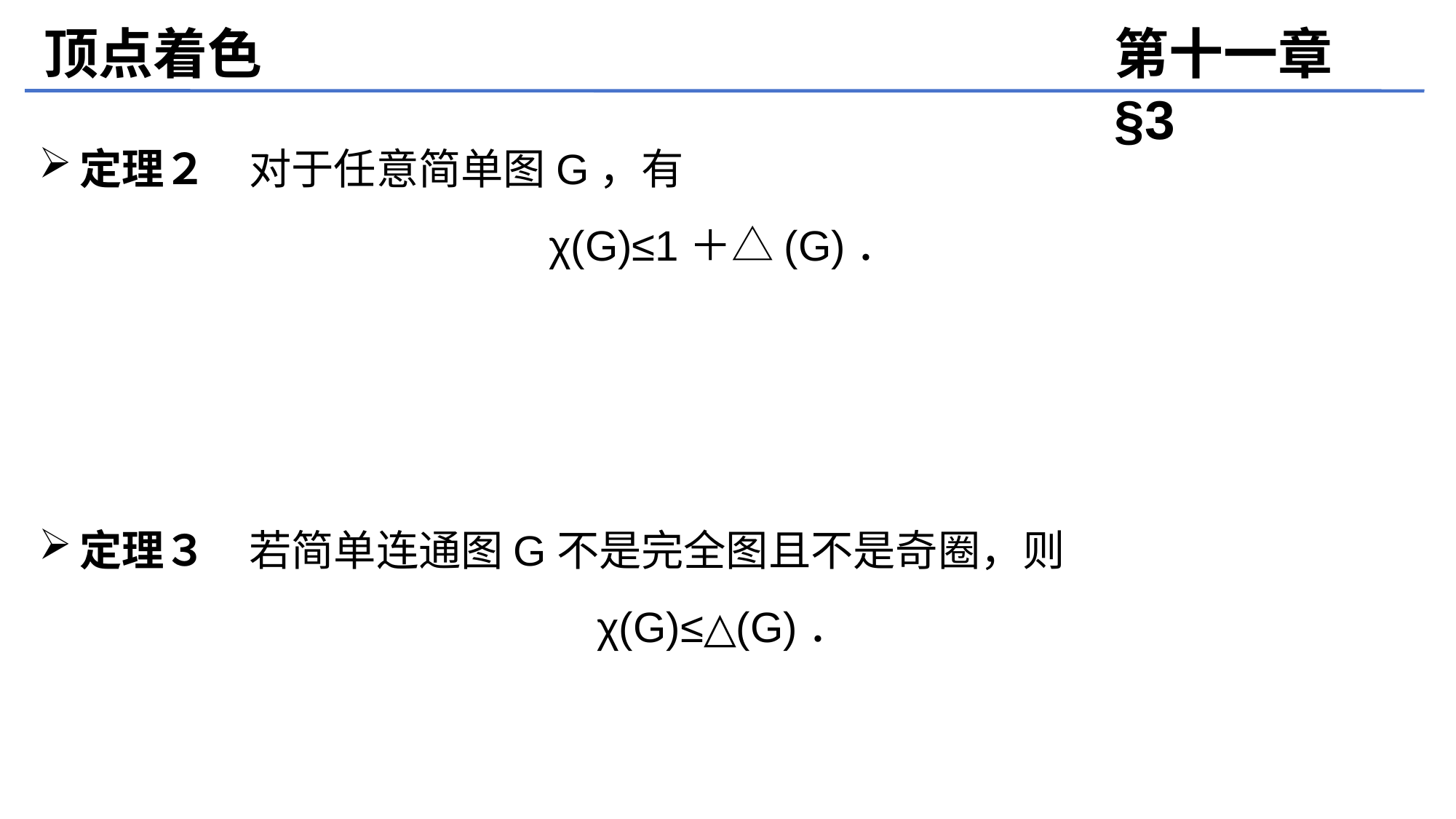

顶点着色
第十一章 §3
定理２　对于任意简单图G，有
χ(G)≤1＋△(G)．

定理３　若简单连通图G不是完全图且不是奇圈，则
χ(G)≤△(G)．